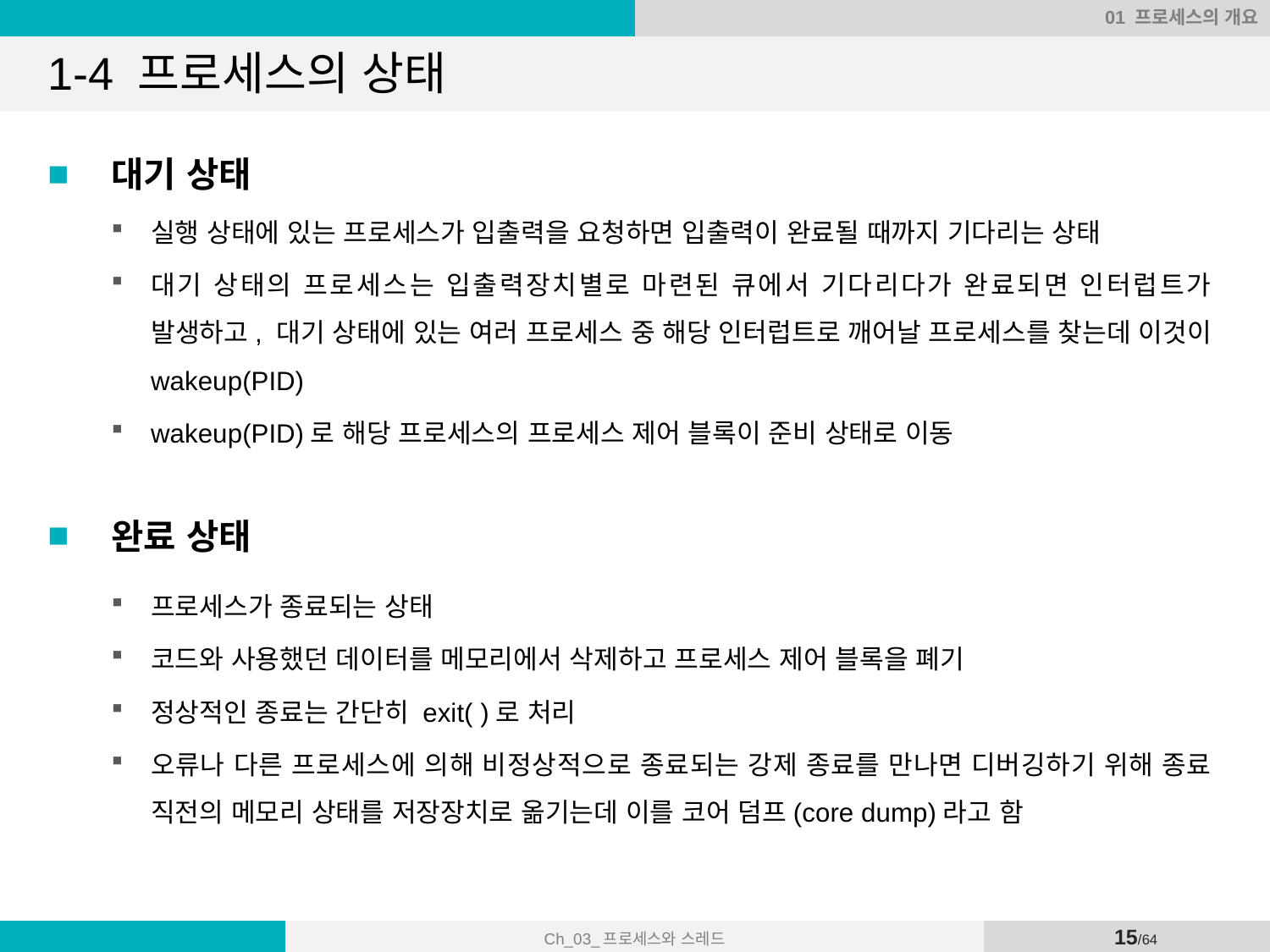

01 프로세스의 개요
# 1-4 프로세스의 상태
대기 상태
실행 상태에 있는 프로세스가 입출력을 요청하면 입출력이 완료될 때까지 기다리는 상태
대기 상태의 프로세스는 입출력장치별로 마련된 큐에서 기다리다가 완료되면 인터럽트가 발생하고, 대기 상태에 있는 여러 프로세스 중 해당 인터럽트로 깨어날 프로세스를 찾는데 이것이 wakeup(PID)
wakeup(PID)로 해당 프로세스의 프로세스 제어 블록이 준비 상태로 이동

완료 상태

프로세스가 종료되는 상태
코드와 사용했던 데이터를 메모리에서 삭제하고 프로세스 제어 블록을 폐기
정상적인 종료는 간단히 exit( )로 처리
오류나 다른 프로세스에 의해 비정상적으로 종료되는 강제 종료를 만나면 디버깅하기 위해 종료 직전의 메모리 상태를 저장장치로 옮기는데 이를 코어 덤프(core dump)라고 함